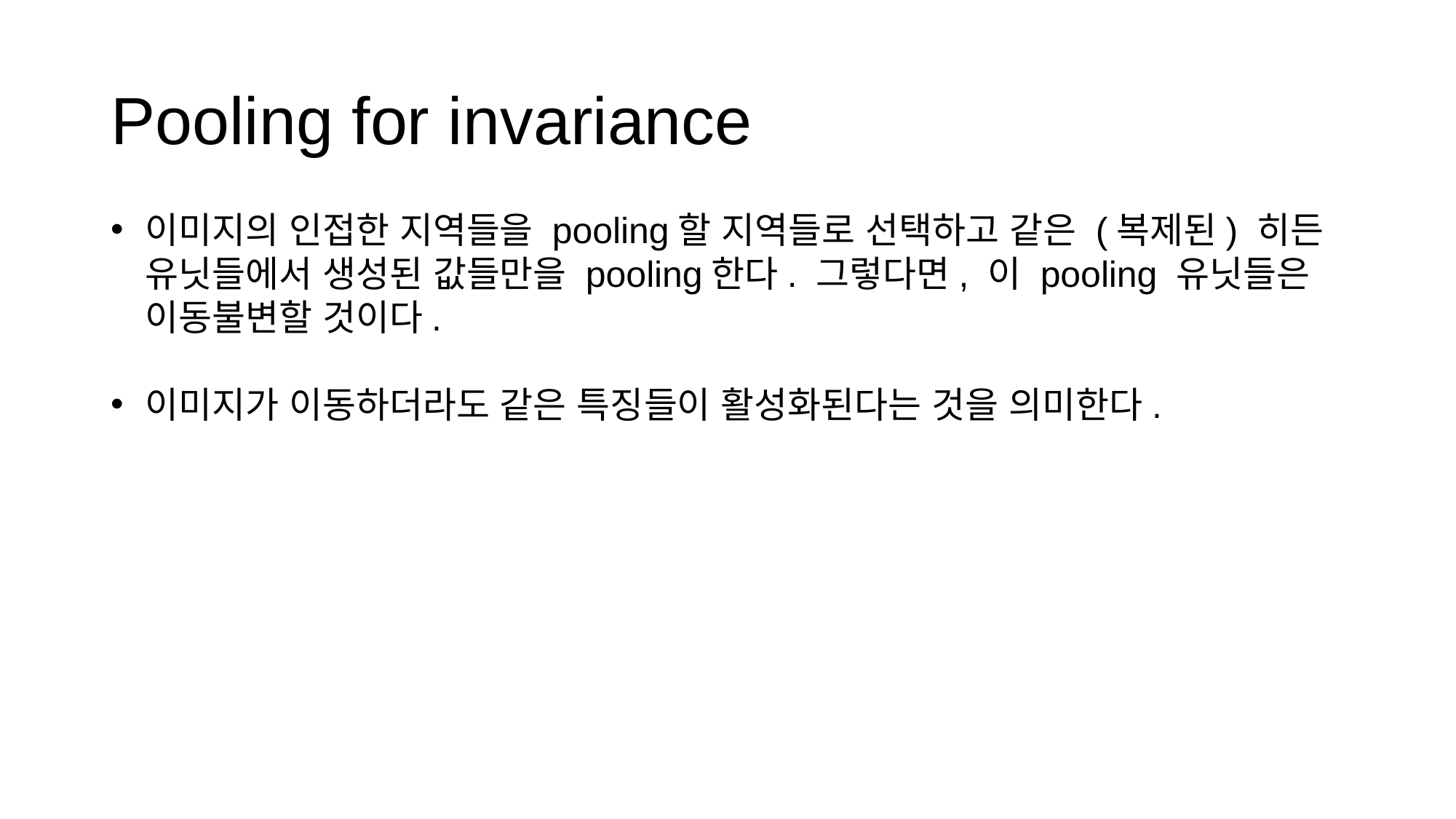

# Pooling for invariance
이미지의 인접한 지역들을 pooling할 지역들로 선택하고 같은 (복제된) 히든 유닛들에서 생성된 값들만을 pooling한다. 그렇다면, 이 pooling 유닛들은 이동불변할 것이다.

이미지가 이동하더라도 같은 특징들이 활성화된다는 것을 의미한다.